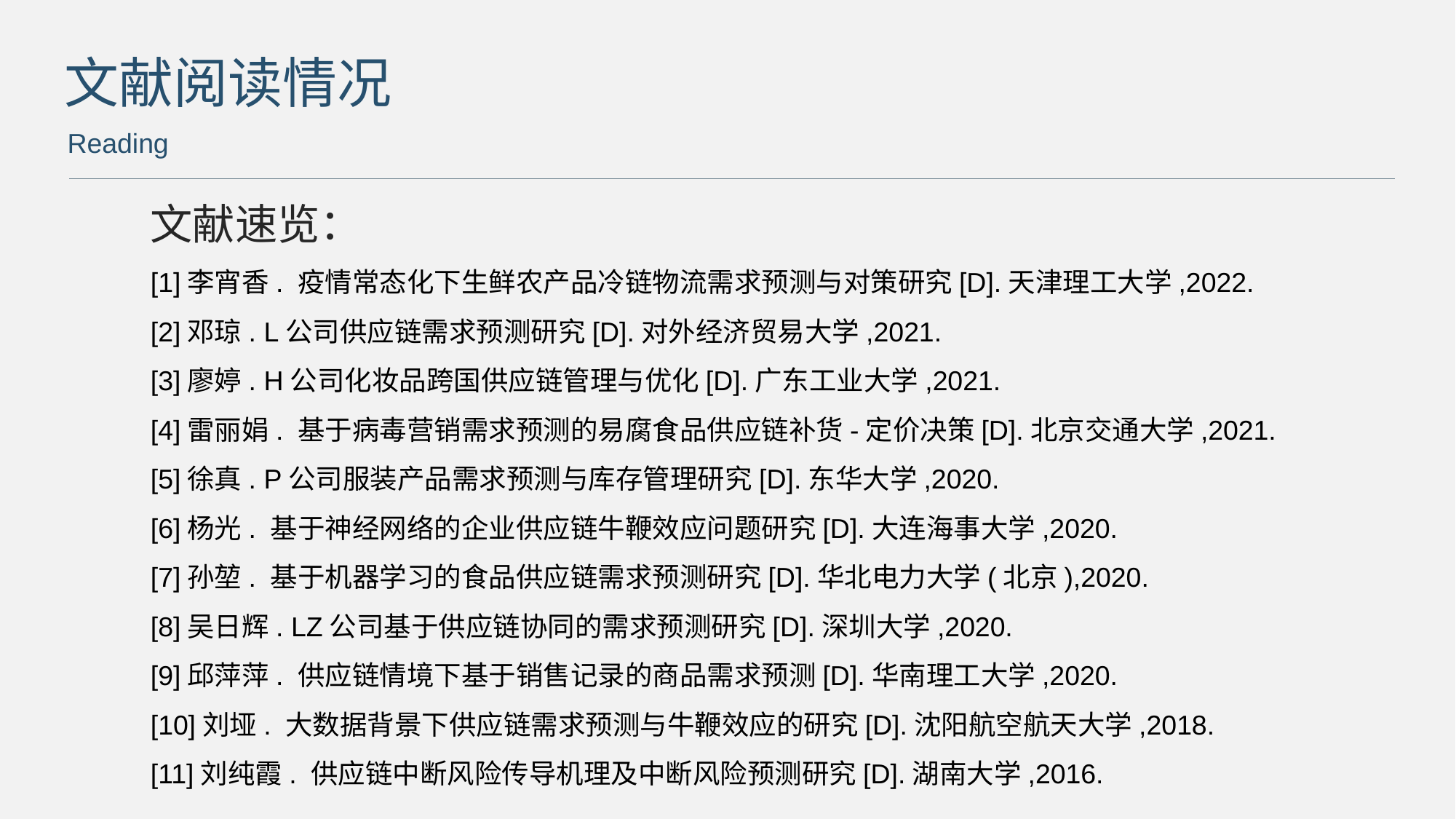

文献阅读情况
Reading
文献速览：
[1]李宵香. 疫情常态化下生鲜农产品冷链物流需求预测与对策研究[D].天津理工大学,2022.
[2]邓琼. L公司供应链需求预测研究[D].对外经济贸易大学,2021.
[3]廖婷. H公司化妆品跨国供应链管理与优化[D].广东工业大学,2021.
[4]雷丽娟. 基于病毒营销需求预测的易腐食品供应链补货-定价决策[D].北京交通大学,2021.
[5]徐真. P公司服装产品需求预测与库存管理研究[D].东华大学,2020.
[6]杨光. 基于神经网络的企业供应链牛鞭效应问题研究[D].大连海事大学,2020.
[7]孙堃. 基于机器学习的食品供应链需求预测研究[D].华北电力大学(北京),2020.
[8]吴日辉. LZ公司基于供应链协同的需求预测研究[D].深圳大学,2020.
[9]邱萍萍. 供应链情境下基于销售记录的商品需求预测[D].华南理工大学,2020.
[10]刘垭. 大数据背景下供应链需求预测与牛鞭效应的研究[D].沈阳航空航天大学,2018.
[11]刘纯霞. 供应链中断风险传导机理及中断风险预测研究[D].湖南大学,2016.